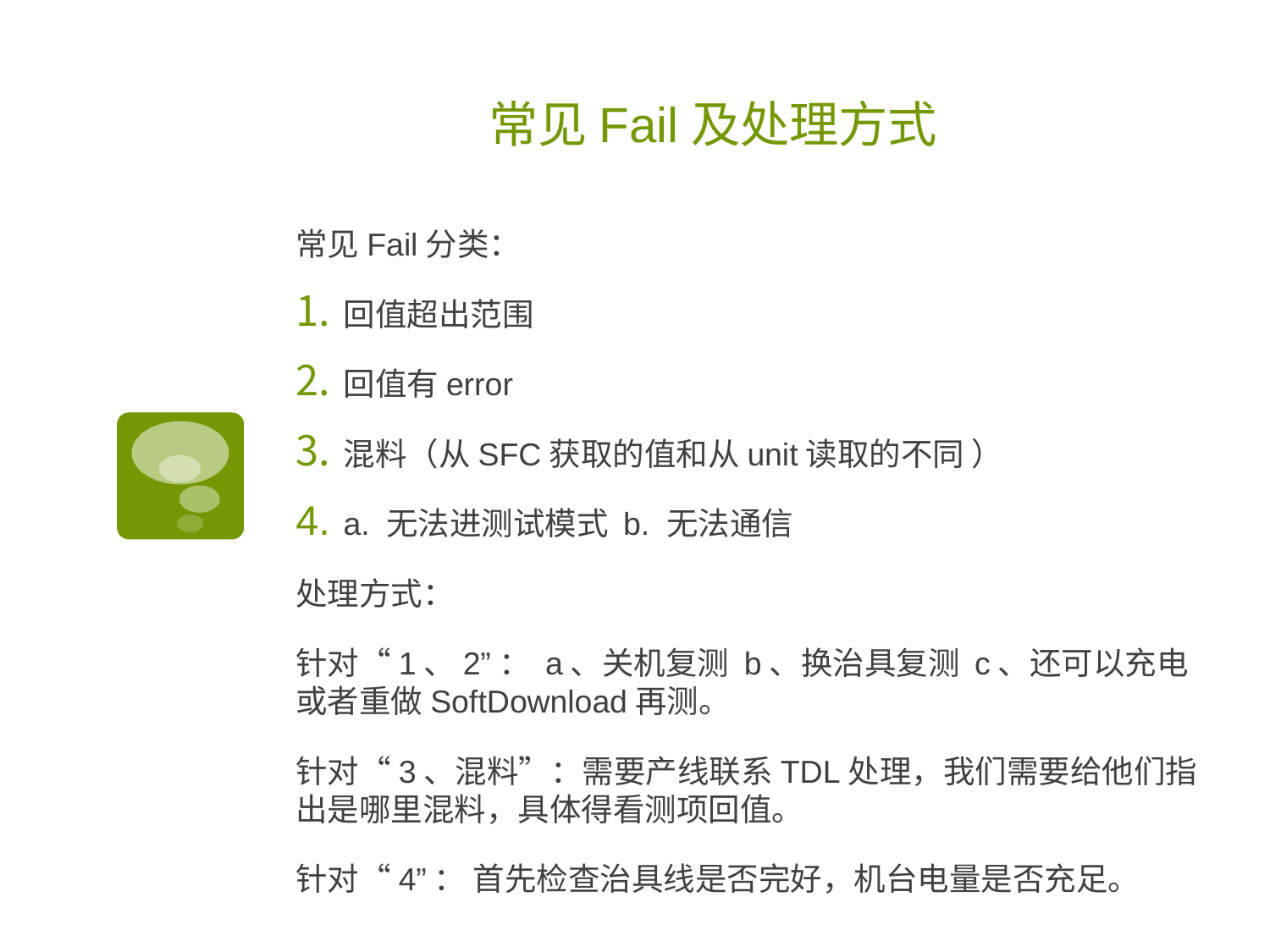

# 常见Fail及处理方式
常见Fail分类：
回值超出范围
回值有error
混料（从SFC获取的值和从unit读取的不同 ）
a. 无法进测试模式 b. 无法通信
处理方式：
针对“1、2”： a、关机复测 b、换治具复测 c、还可以充电或者重做SoftDownload再测。
针对“3、混料”：需要产线联系TDL处理，我们需要给他们指出是哪里混料，具体得看测项回值。
针对“4”： 首先检查治具线是否完好，机台电量是否充足。